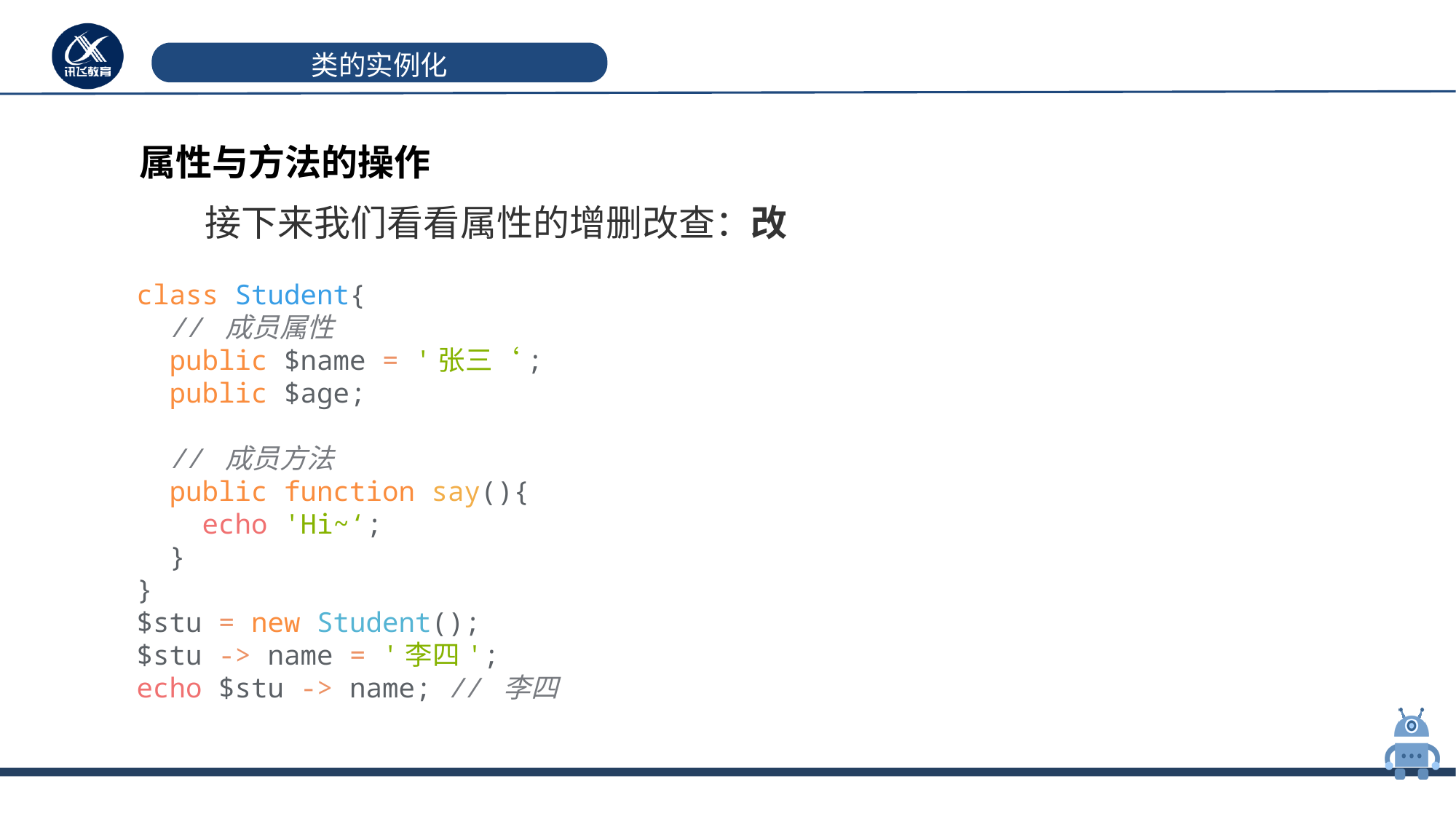

# 类的实例化
属性与方法的操作
       接下来我们看看属性的增删改查：改
class Student{
  // 成员属性
  public $name = '张三‘;
  public $age;
  // 成员方法
  public function say(){
    echo 'Hi~‘;
  }
}
$stu = new Student();
$stu -> name = '李四';
echo $stu -> name; // 李四